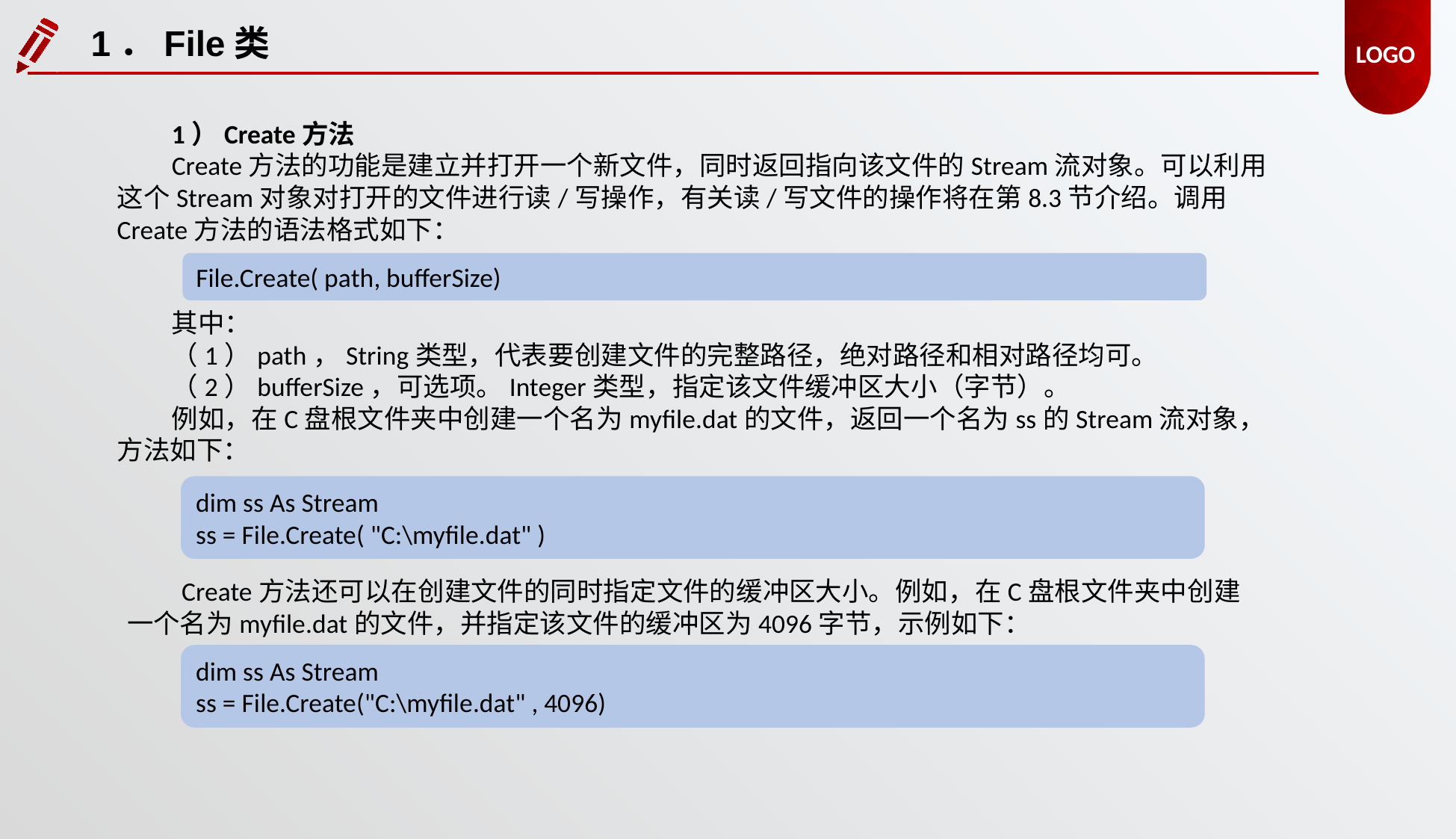

1．File类
1）Create方法
Create方法的功能是建立并打开一个新文件，同时返回指向该文件的Stream流对象。可以利用这个Stream对象对打开的文件进行读/写操作，有关读/写文件的操作将在第8.3节介绍。调用Create方法的语法格式如下：
File.Create( path, bufferSize)
其中：
（1）path，String类型，代表要创建文件的完整路径，绝对路径和相对路径均可。
（2）bufferSize，可选项。Integer类型，指定该文件缓冲区大小（字节）。
例如，在C盘根文件夹中创建一个名为myfile.dat的文件，返回一个名为ss的Stream流对象，方法如下：
dim ss As Stream
ss = File.Create( "C:\myfile.dat" )
Create方法还可以在创建文件的同时指定文件的缓冲区大小。例如，在C盘根文件夹中创建一个名为myfile.dat的文件，并指定该文件的缓冲区为4096字节，示例如下：
dim ss As Stream
ss = File.Create("C:\myfile.dat" , 4096)